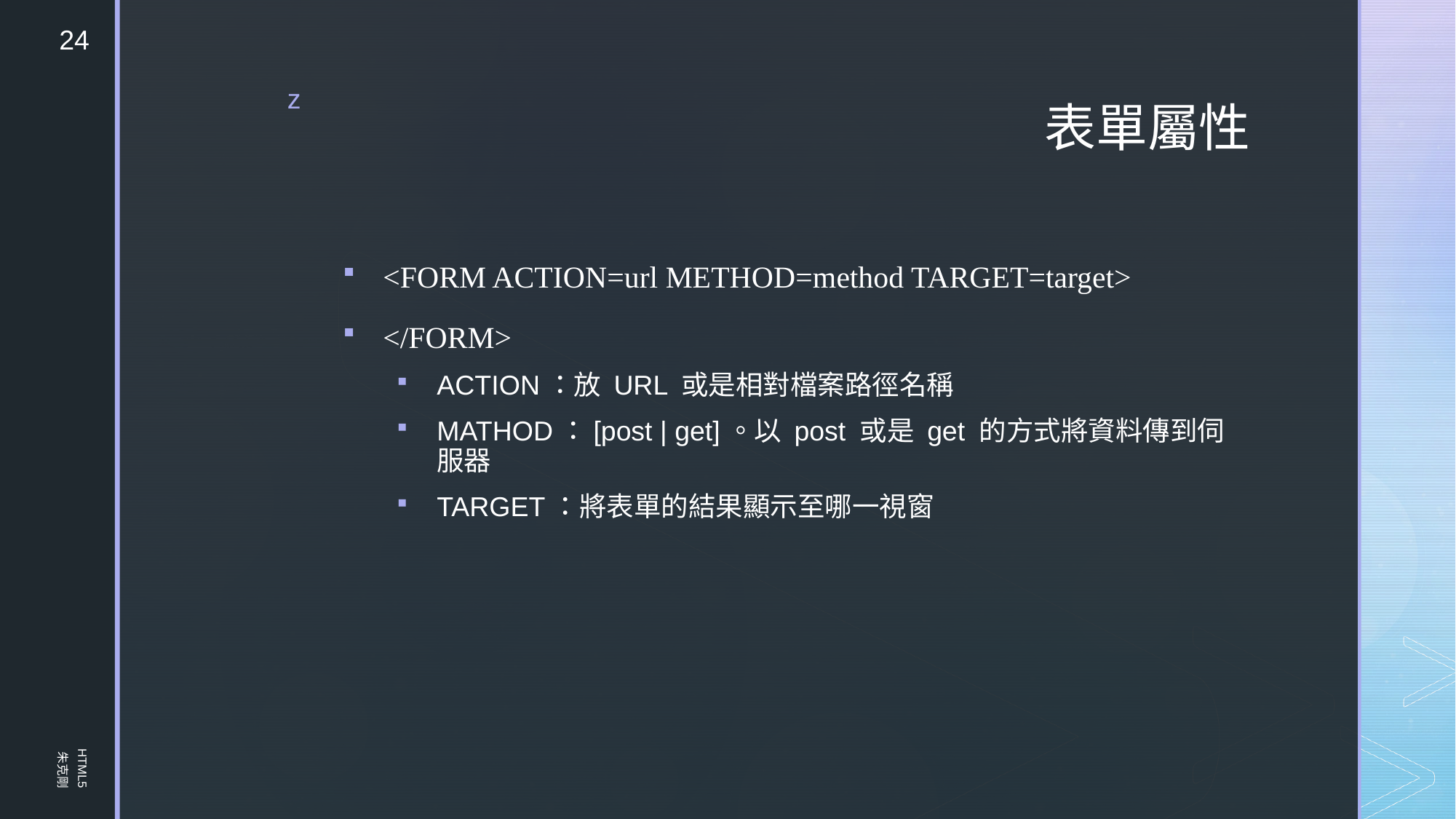

24
# 表單屬性
<FORM ACTION=url METHOD=method TARGET=target>
</FORM>
ACTION：放 URL 或是相對檔案路徑名稱
MATHOD：[post | get]。以 post 或是 get 的方式將資料傳到伺服器
TARGET：將表單的結果顯示至哪一視窗

HTML5
朱克剛